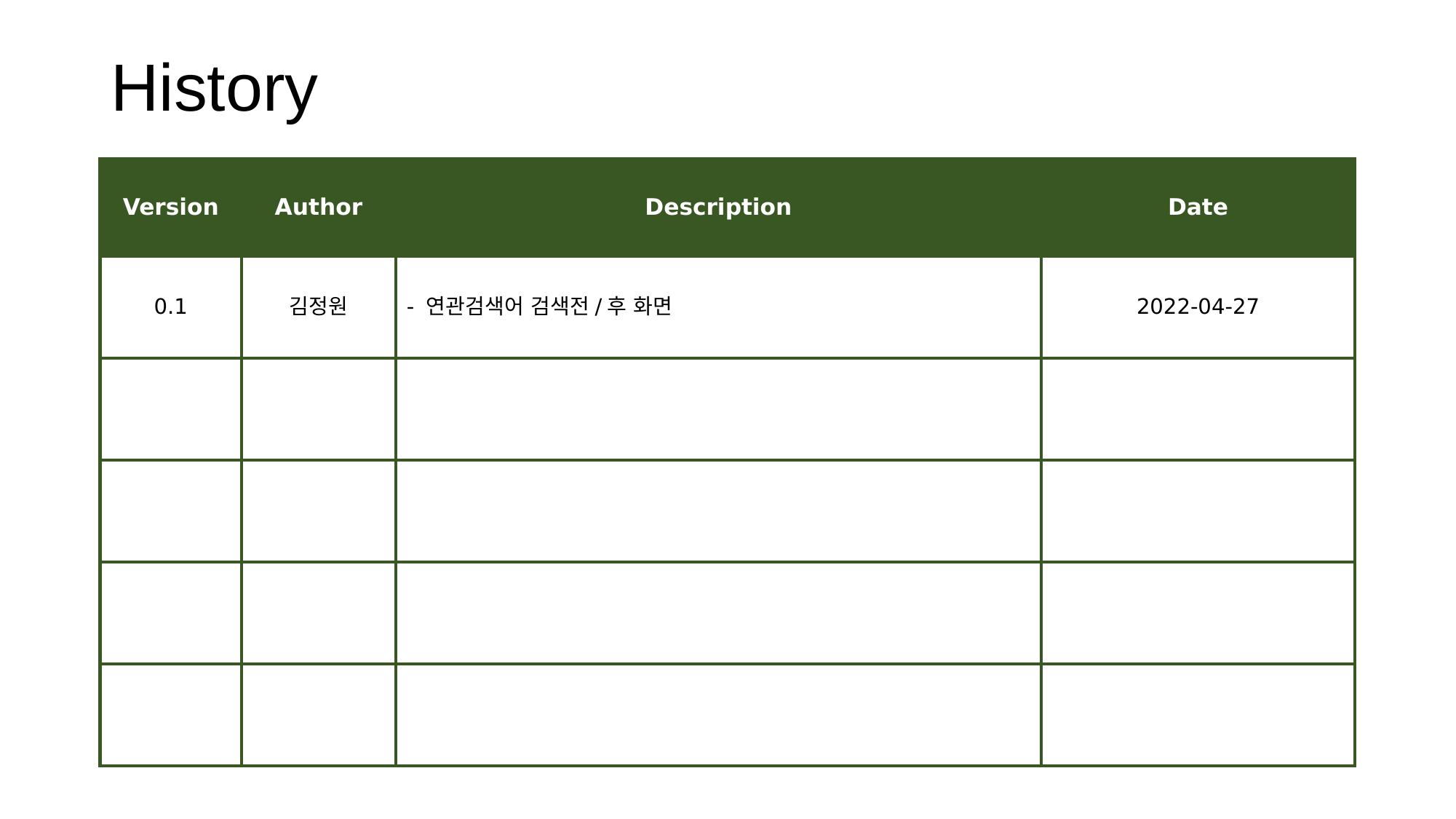

# History
| Version | Author | Description | Date |
| --- | --- | --- | --- |
| 0.1 | 김정원 | - 연관검색어 검색전/후 화면 | 2022-04-27 |
|  |  |  |  |
|  |  |  |  |
|  |  |  |  |
|  |  |  |  |